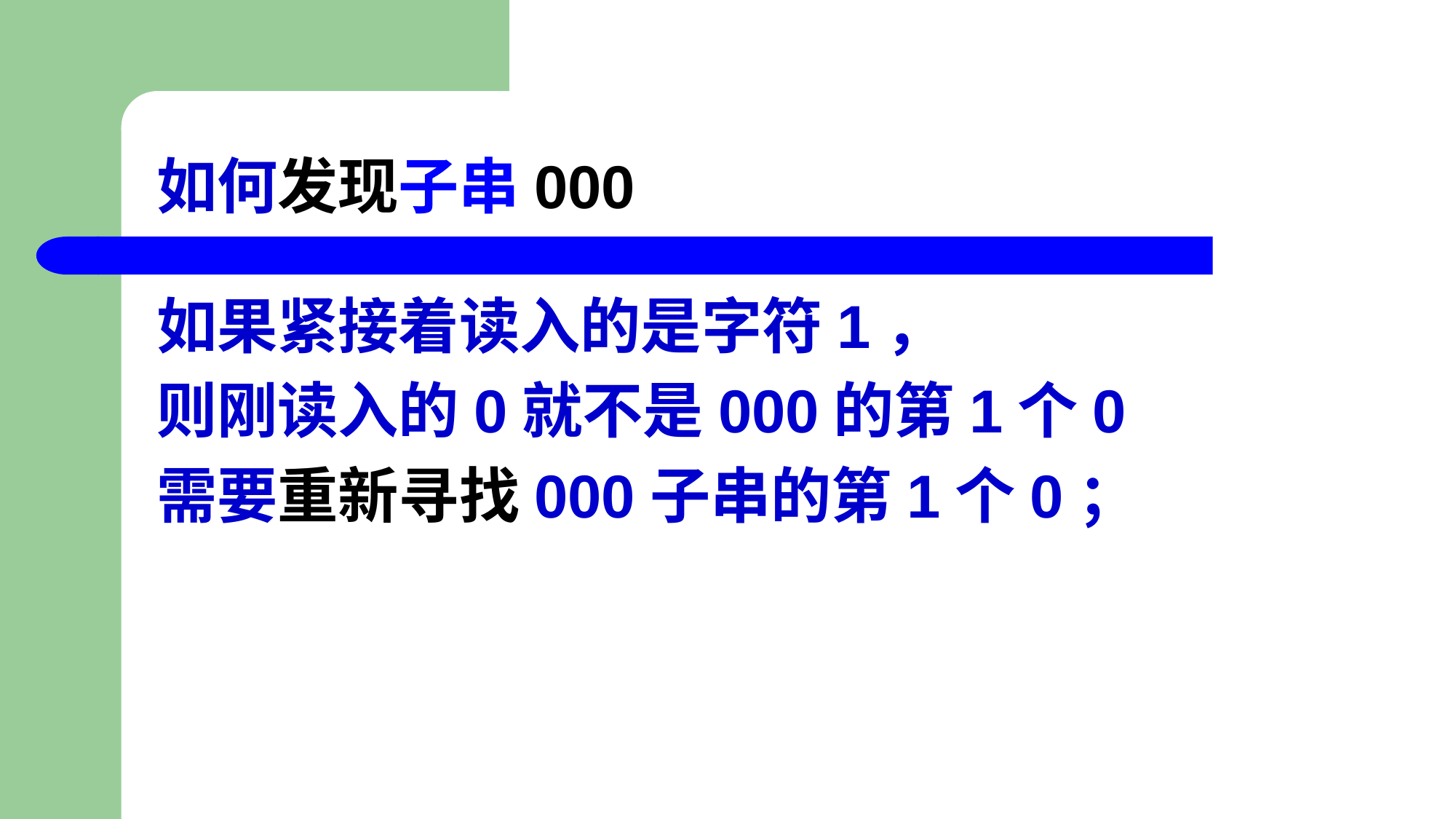

# 如何发现子串000
如果紧接着读入的是字符1，
则刚读入的0就不是000的第1个0
需要重新寻找000子串的第1个0；